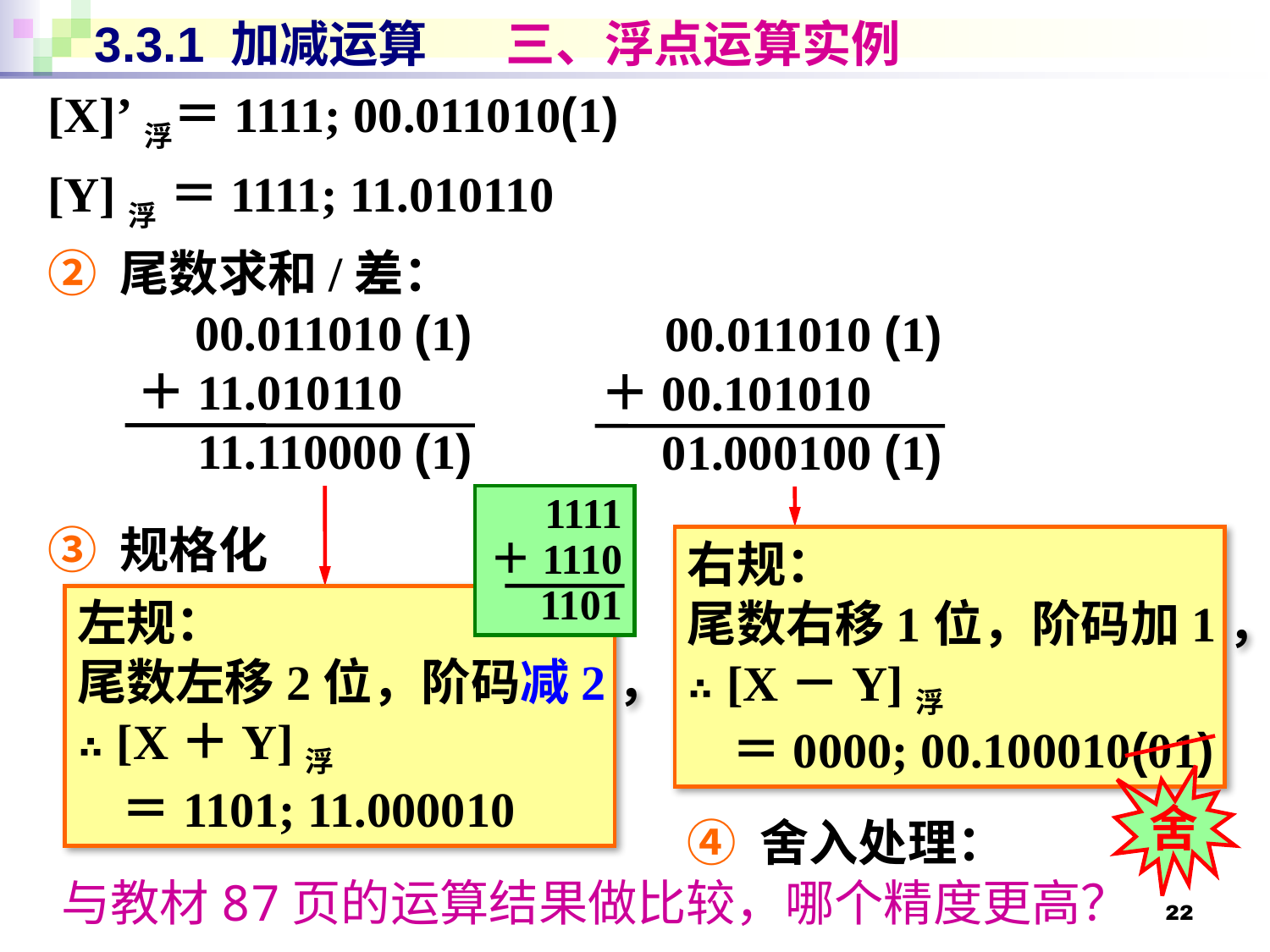

# 3.3.1 加减运算       三、浮点运算实例
[X]’浮＝1111; 00.011010(1)
[Y]浮  ＝1111; 11.010110
② 尾数求和/差：

③ 规格化
00.011010
＋11.010110
11.110000
(1)

(1)
00.011010
＋00.101010
01.000100
(1)

(1)

1111
＋1110
1101

右规：
尾数右移1位，阶码加1，
∴ [X－Y]浮
     ＝0000; 00.100010(01)
左规：
尾数左移2位，阶码减2，
∴ [X＋Y]浮
     ＝1101; 11.000010

舍
④ 舍入处理：
与教材87页的运算结果做比较，哪个精度更高？
22